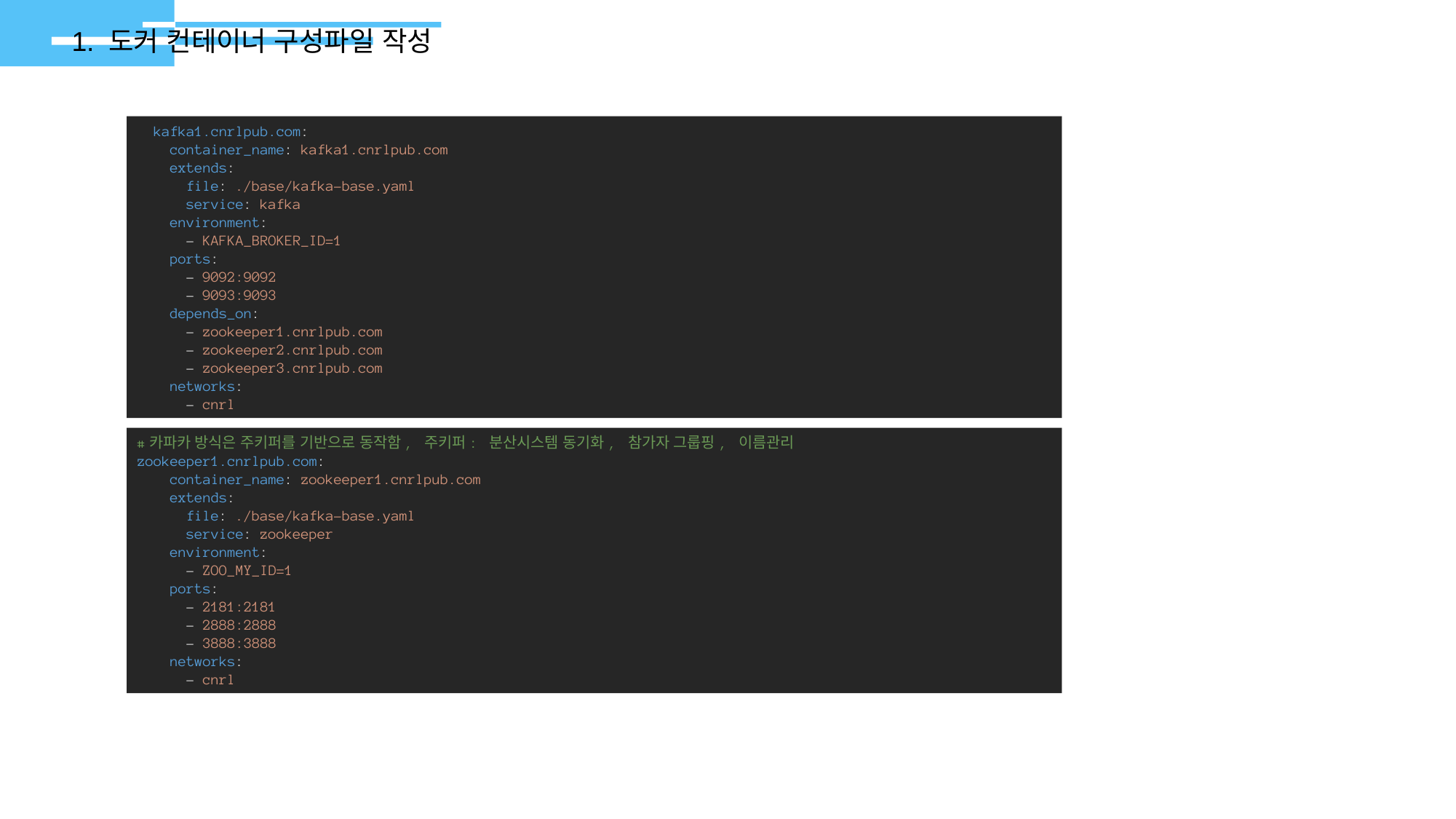

1. 도커 컨테이너 구성파일 작성
  kafka1.cnrlpub.com:
    container_name: kafka1.cnrlpub.com
    extends:
      file: ./base/kafka-base.yaml
      service: kafka
    environment:
      - KAFKA_BROKER_ID=1
    ports:
      - 9092:9092
      - 9093:9093
    depends_on:
      - zookeeper1.cnrlpub.com
      - zookeeper2.cnrlpub.com
      - zookeeper3.cnrlpub.com
    networks:
      - cnrl
#카파카 방식은 주키퍼를 기반으로 동작함, 주키퍼: 분산시스템 동기화, 참가자 그룹핑, 이름관리
zookeeper1.cnrlpub.com:
    container_name: zookeeper1.cnrlpub.com
    extends:
      file: ./base/kafka-base.yaml
      service: zookeeper
    environment:
      - ZOO_MY_ID=1
    ports:
      - 2181:2181
      - 2888:2888
      - 3888:3888
    networks:
      - cnrl